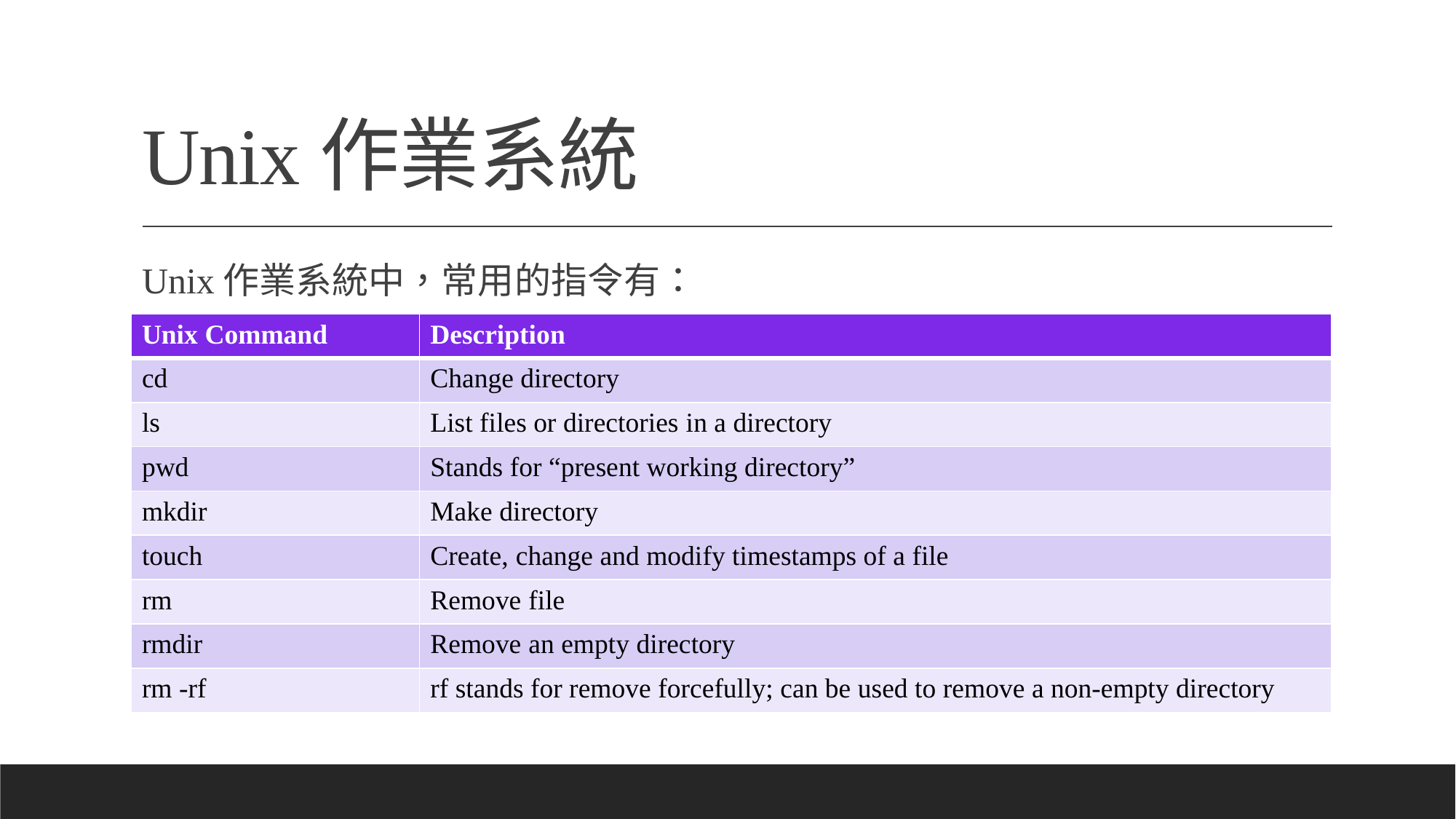

# Unix作業系統
Unix作業系統中，常用的指令有：

| Unix Command | Description |
| --- | --- |
| cd | Change directory |
| ls | List files or directories in a directory |
| pwd | Stands for “present working directory” |
| mkdir | Make directory |
| touch | Create, change and modify timestamps of a file |
| rm | Remove file |
| rmdir | Remove an empty directory |
| rm -rf | rf stands for remove forcefully; can be used to remove a non-empty directory |